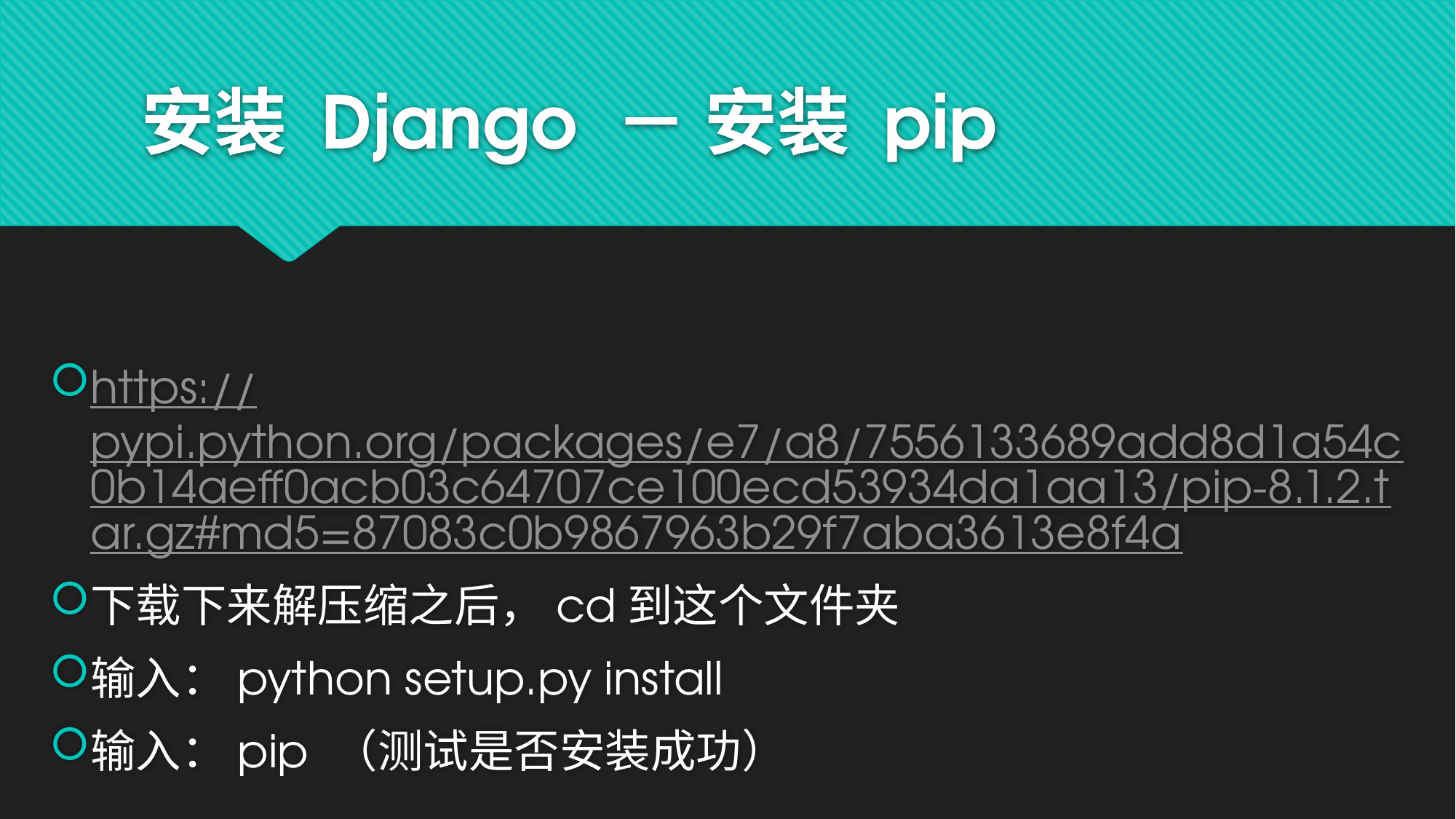

# 安装 Django － 安装 pip
https://pypi.python.org/packages/e7/a8/7556133689add8d1a54c0b14aeff0acb03c64707ce100ecd53934da1aa13/pip-8.1.2.tar.gz#md5=87083c0b9867963b29f7aba3613e8f4a
下载下来解压缩之后，cd到这个文件夹
输入：python setup.py install
输入：pip （测试是否安装成功）